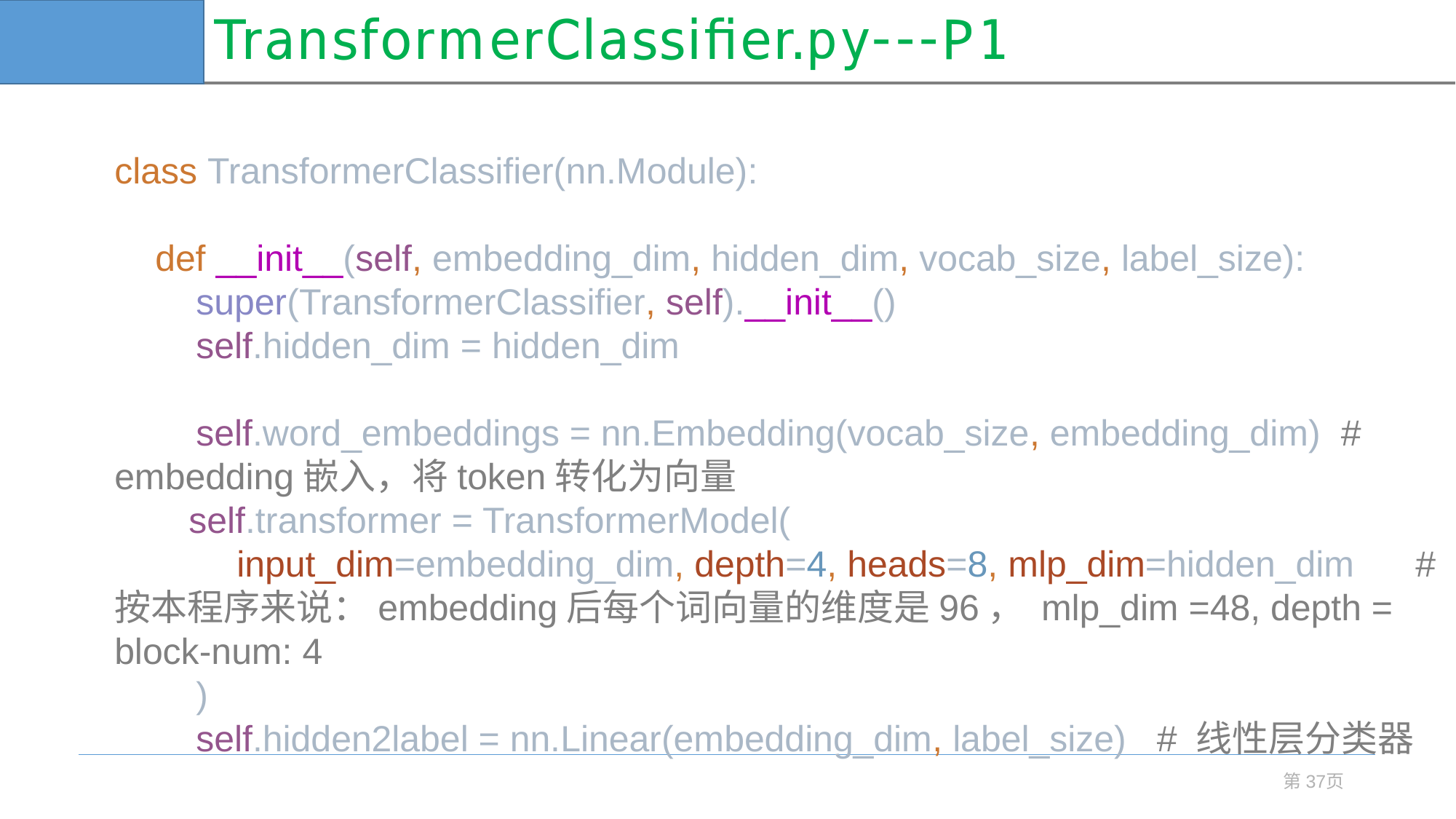

# TransformerClassifier.py---P1
class TransformerClassifier(nn.Module):
    def __init__(self, embedding_dim, hidden_dim, vocab_size, label_size):
        super(TransformerClassifier, self).__init__()
        self.hidden_dim = hidden_dim
        self.word_embeddings = nn.Embedding(vocab_size, embedding_dim)  # embedding嵌入，将token转化为向量
        self.transformer = TransformerModel(
            input_dim=embedding_dim, depth=4, heads=8, mlp_dim=hidden_dim      #按本程序来说：embedding后每个词向量的维度是96， mlp_dim =48, depth = block-num: 4
        )
        self.hidden2label = nn.Linear(embedding_dim, label_size)   # 线性层分类器
第37页